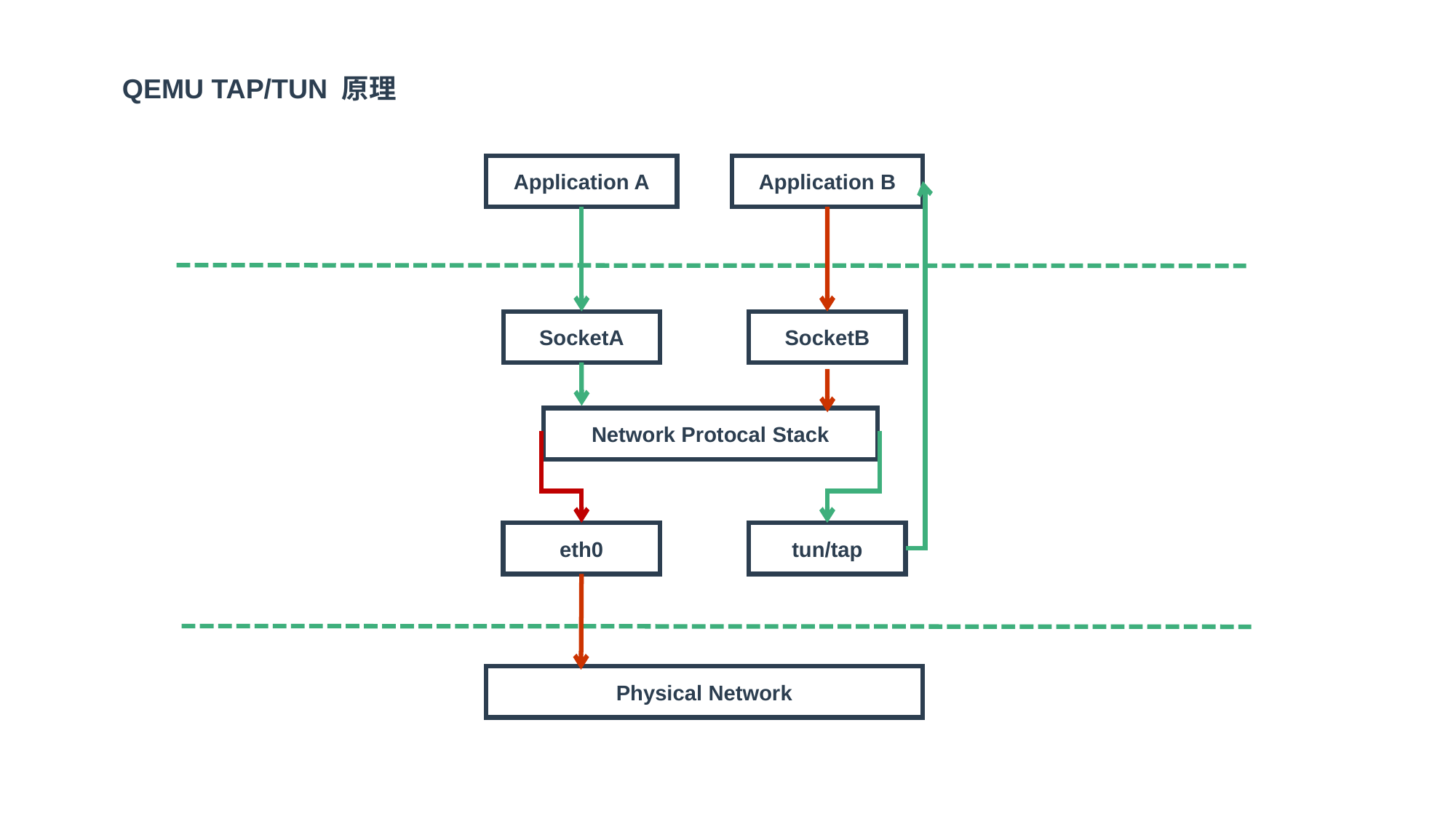

QEMU TAP/TUN 原理
Application A
Application B
SocketA
SocketB
Network Protocal Stack
eth0
tun/tap
Physical Network